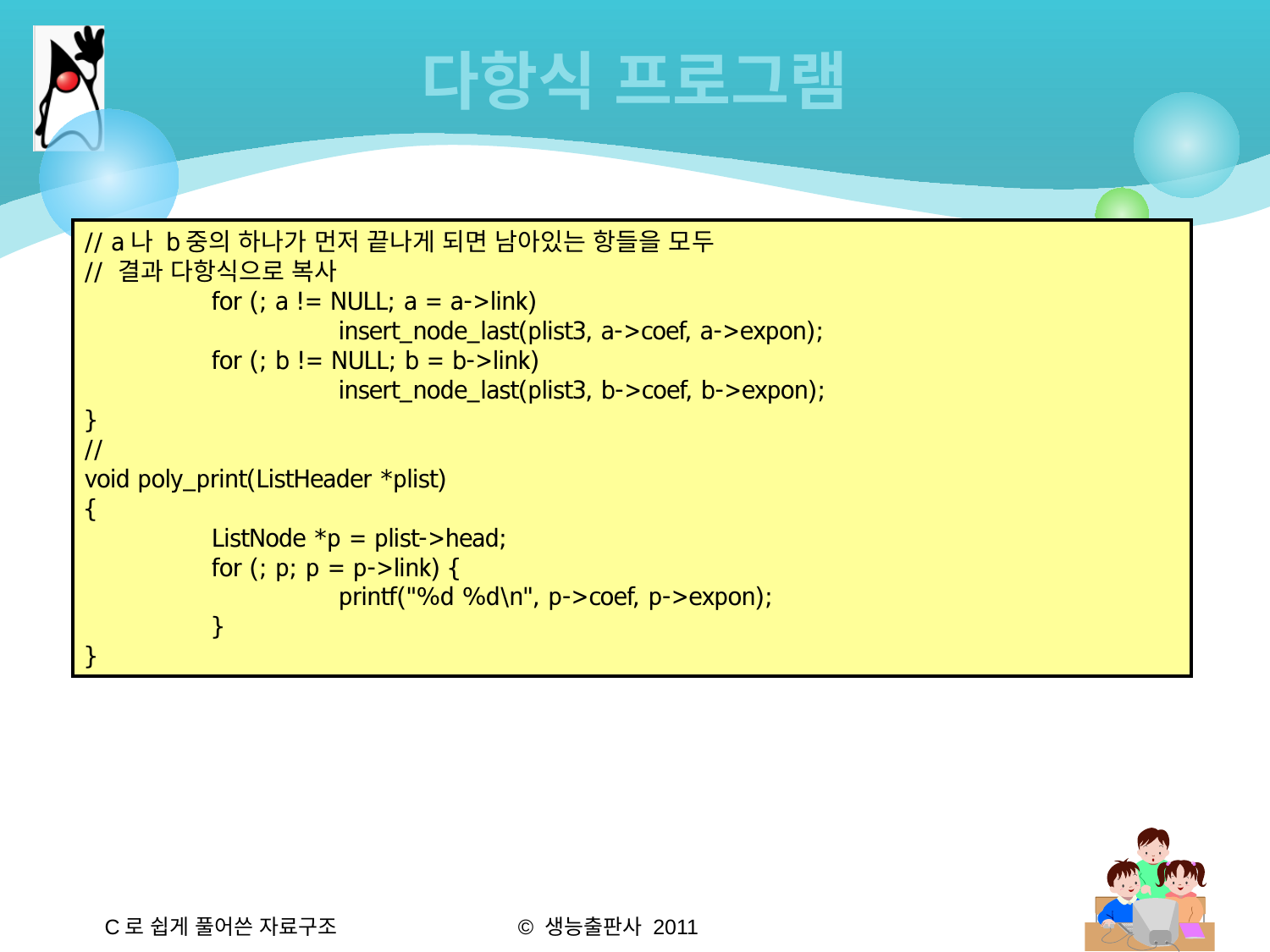

# 다항식 프로그램
// a나 b중의 하나가 먼저 끝나게 되면 남아있는 항들을 모두
// 결과 다항식으로 복사
	for (; a != NULL; a = a->link)
		insert_node_last(plist3, a->coef, a->expon);
	for (; b != NULL; b = b->link)
		insert_node_last(plist3, b->coef, b->expon);
}
//
void poly_print(ListHeader *plist)
{
	ListNode *p = plist->head;
	for (; p; p = p->link) {
		printf("%d %d\n", p->coef, p->expon);
	}
}